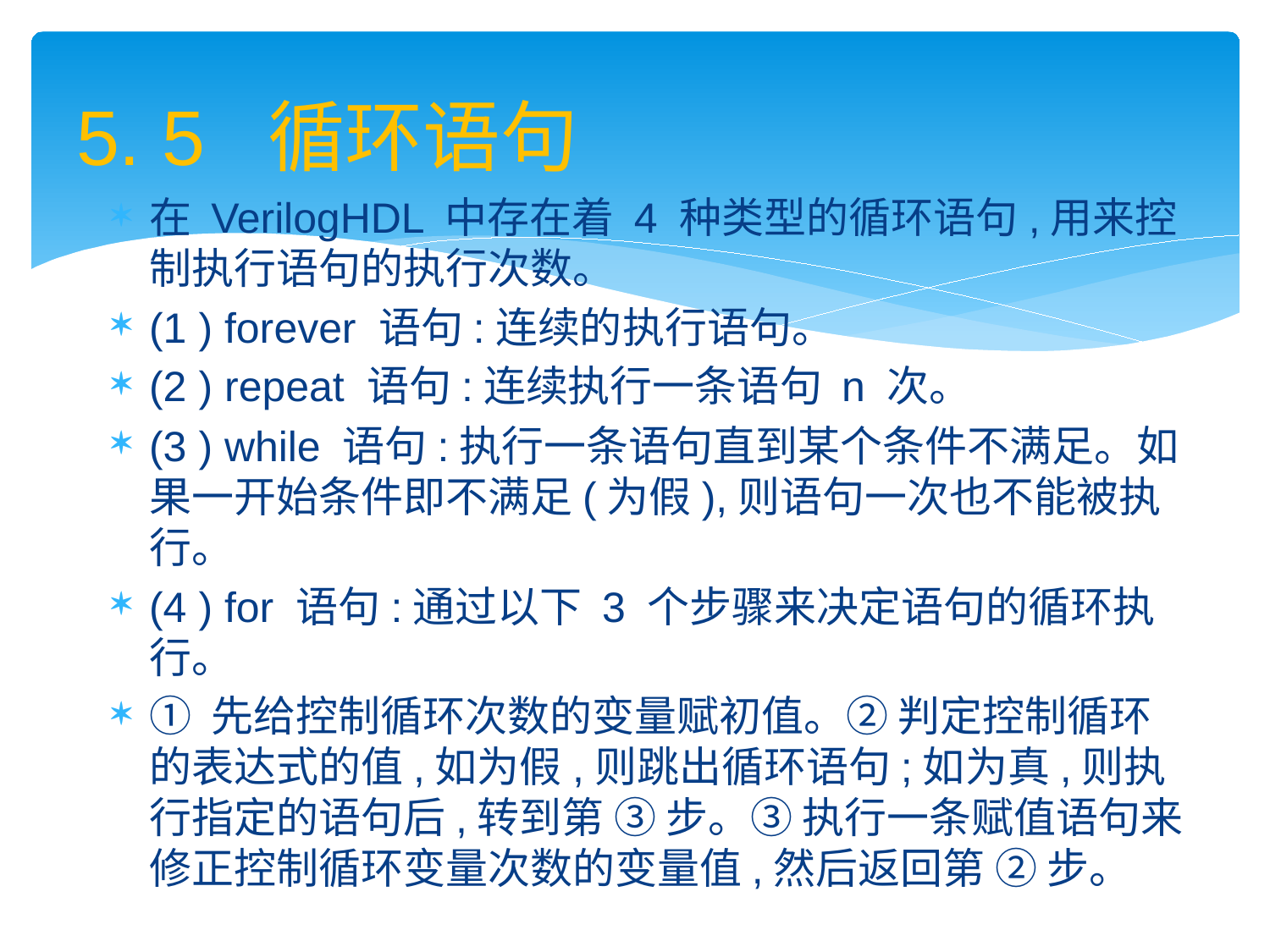

# 5. 5  循环语句
在 VerilogHDL 中存在着 4 种类型的循环语句,用来控制执行语句的执行次数。
(1 ) forever 语句:连续的执行语句。
(2 ) repeat 语句:连续执行一条语句 n 次。
(3 ) while 语句:执行一条语句直到某个条件不满足。如果一开始条件即不满足(为假),则语句一次也不能被执行。
(4 ) for 语句:通过以下 3 个步骤来决定语句的循环执行。
① 先给控制循环次数的变量赋初值。② 判定控制循环的表达式的值,如为假,则跳出循环语句;如为真,则执行指定的语句后,转到第 ③ 步。③ 执行一条赋值语句来修正控制循环变量次数的变量值,然后返回第 ② 步。